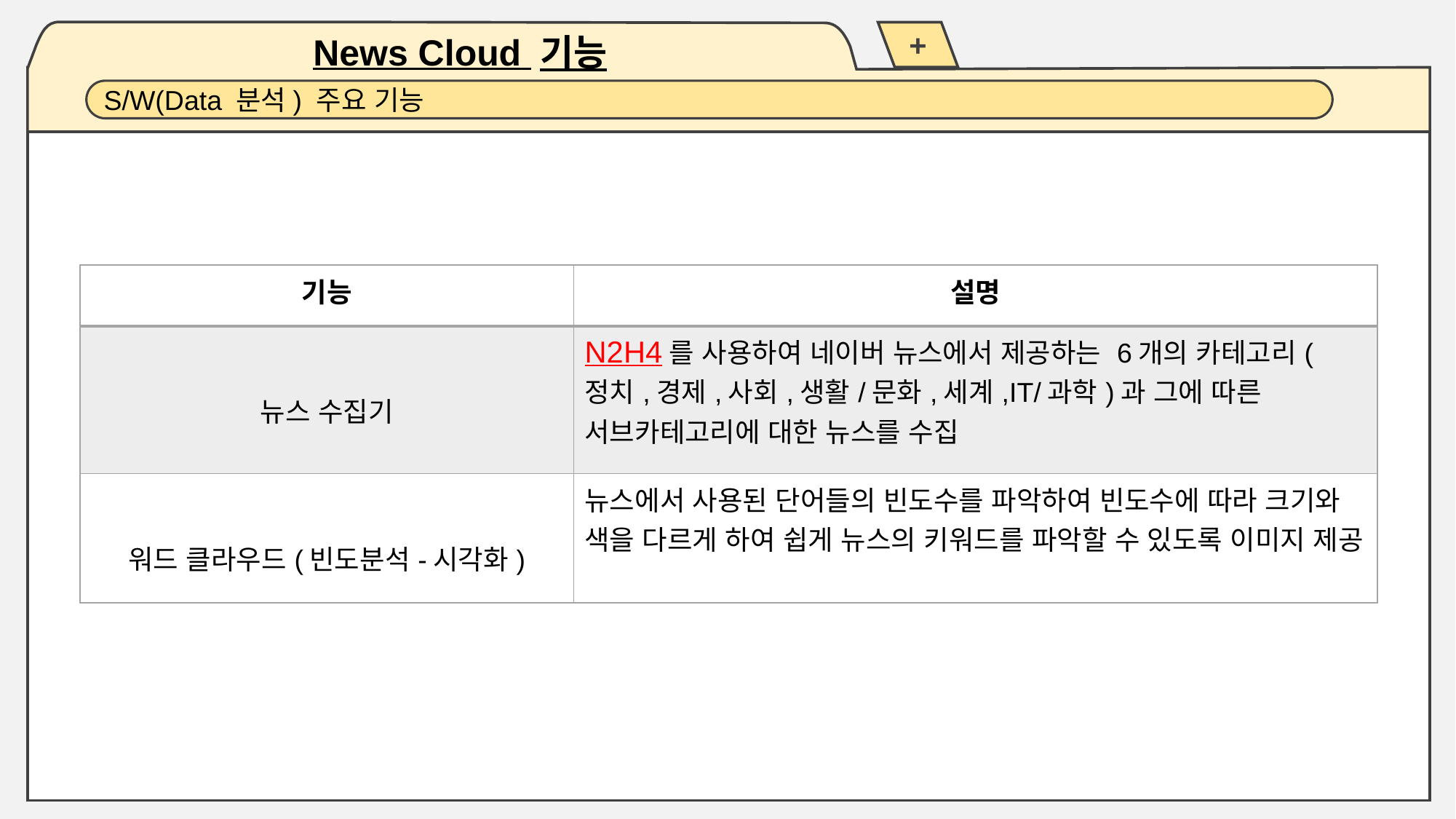

+
News Cloud 기능
S/W(Data 분석) 주요 기능

| 기능 | 설명 |
| --- | --- |
| 뉴스 수집기 | N2H4를 사용하여 네이버 뉴스에서 제공하는 6개의 카테고리(정치,경제,사회,생활/문화,세계,IT/과학)과 그에 따른 서브카테고리에 대한 뉴스를 수집 |
| 워드 클라우드(빈도분석-시각화) | 뉴스에서 사용된 단어들의 빈도수를 파악하여 빈도수에 따라 크기와 색을 다르게 하여 쉽게 뉴스의 키워드를 파악할 수 있도록 이미지 제공 |